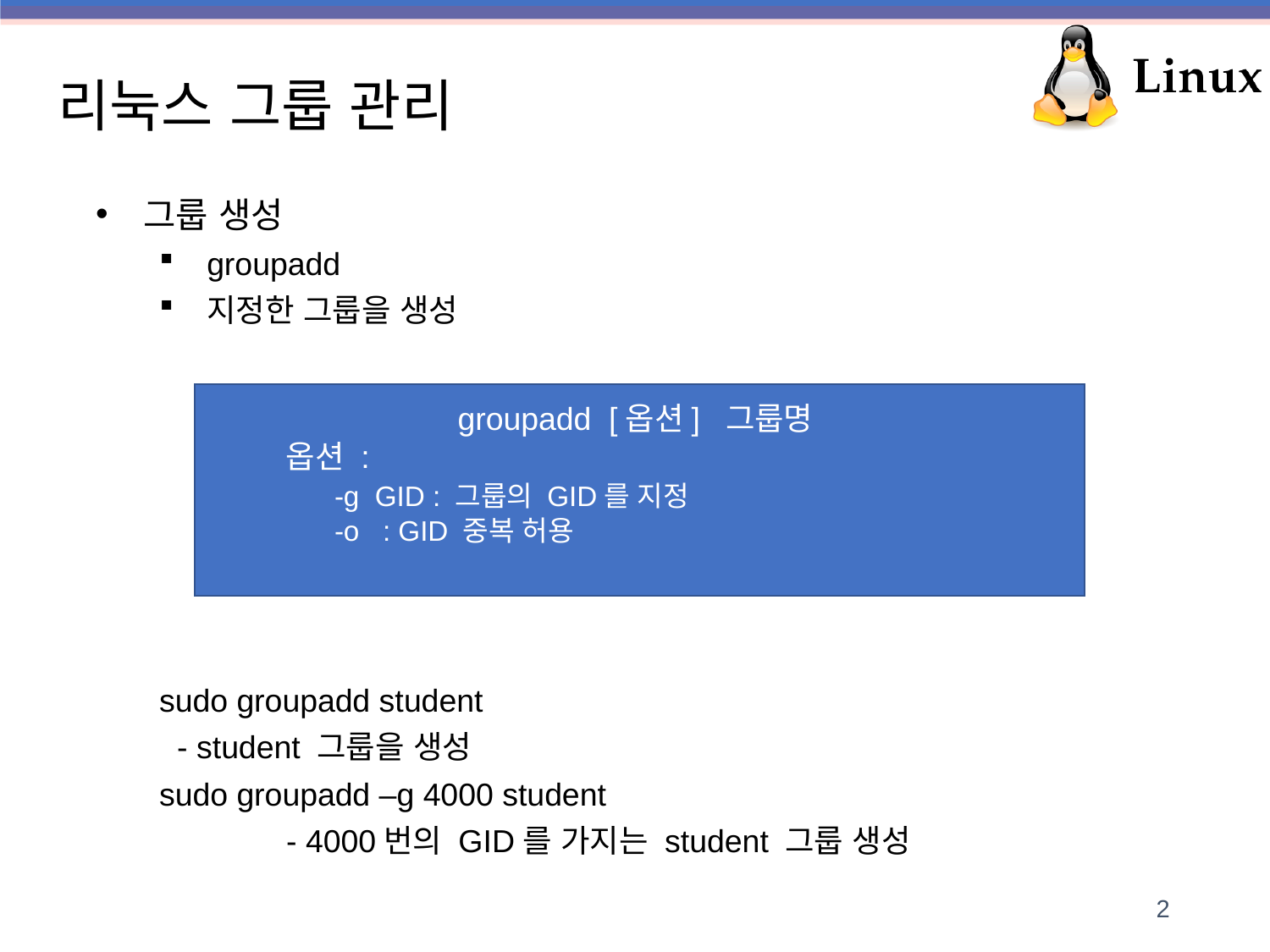

# 리눅스 그룹 관리
그룹 생성
groupadd
지정한 그룹을 생성

sudo groupadd student
  - student 그룹을 생성
sudo groupadd –g 4000 student
	- 4000번의 GID를 가지는 student 그룹 생성
groupadd  [옵션]  그룹명
        옵션 :
	-g  GID : 그룹의 GID를 지정
-o   : GID 중복 허용

2